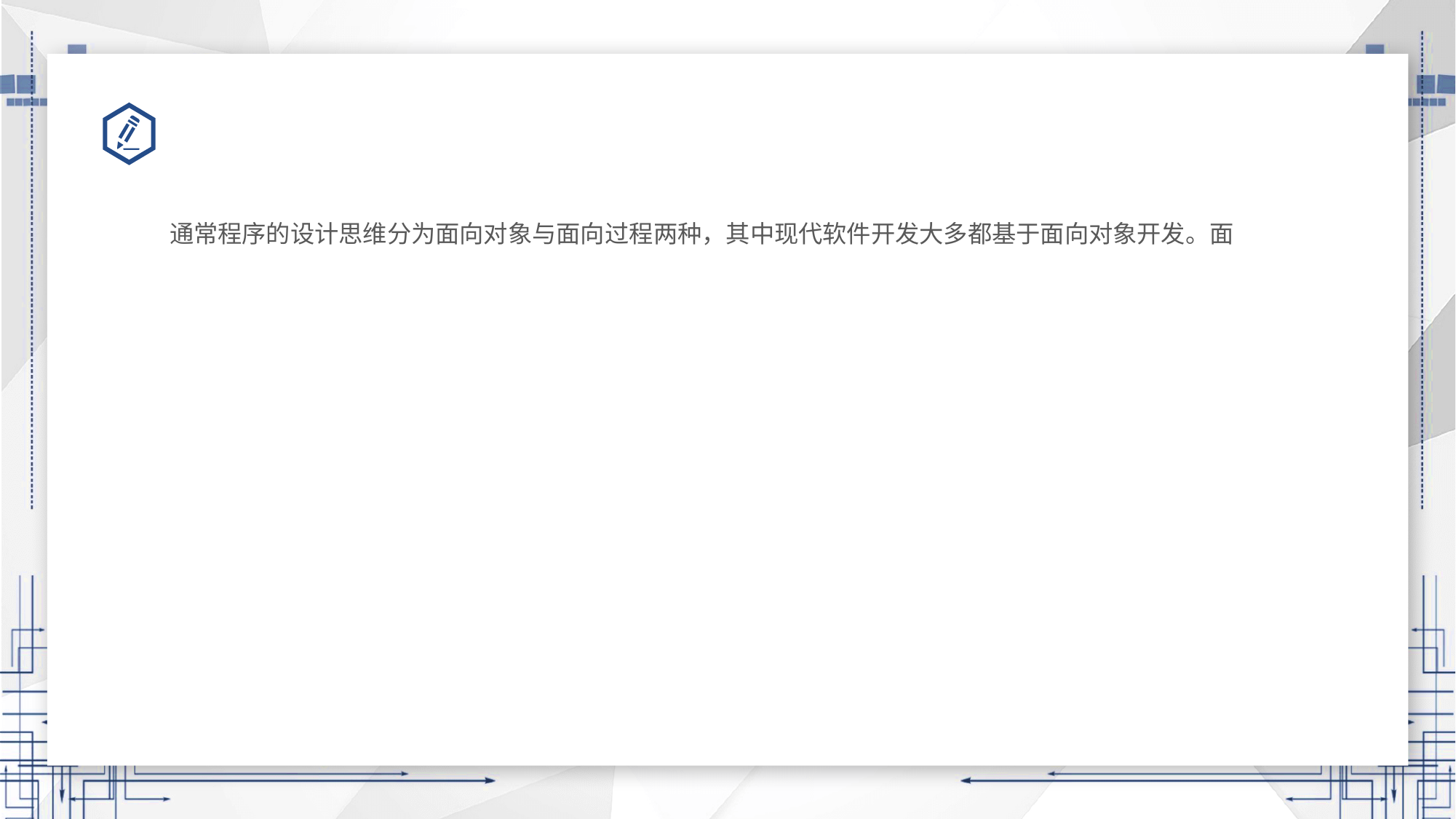

# 研究目标

通常程序的设计思维分为面向对象与面向过程两种，其中现代软件开发大多都基于面向对象开发。面
为了提高代码的复用率与简化代码结构，通常会采用模块化开发的方法来组织代码文件，即将代码文件分为三个部分，业务模块、界面模块与主程序模块，按照功能将代码分离，也有助于代码的后期维护。